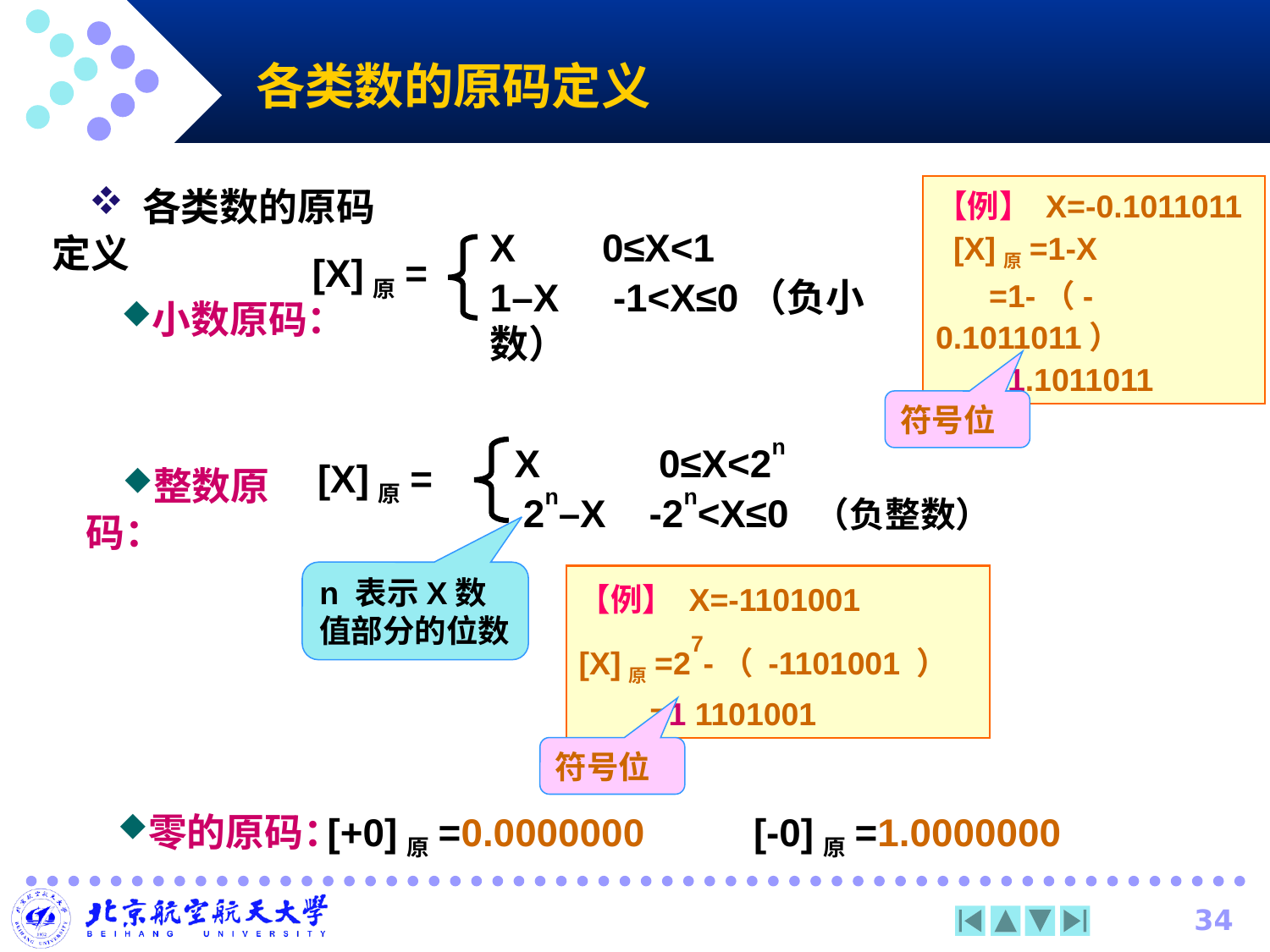

# 各类数的原码定义
 各类数的原码定义
小数原码：
【例】 X=-0.1011011
  [X]原=1-X
      =1-（-0.1011011）
      =1.1011011
X        0≤X<1

[X]原=
1–X     -1<X≤0（负小数）
符号位
   X           0≤X<2n

[X]原=
2n–X    -2n<X≤0 （负整数）
整数原码：
n 表示X数值部分的位数
【例】 X=-1101001
[X]原=27-（ -1101001 ）
        =1 1101001
符号位
零的原码：
[+0]原=0.0000000
[-0]原=1.0000000
34